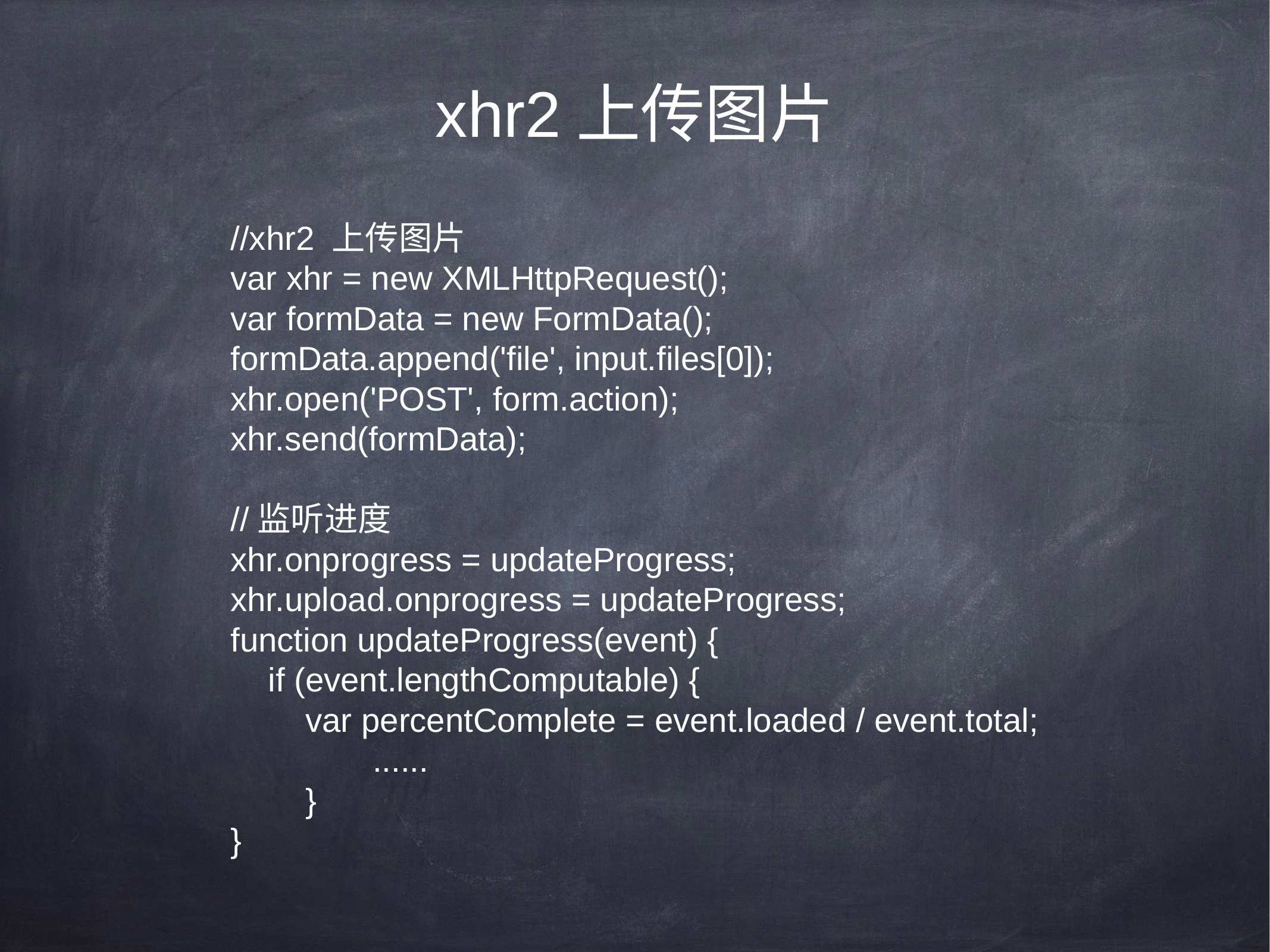

# xhr2上传图片
//xhr2 上传图片
var xhr = new XMLHttpRequest();
var formData = new FormData();
formData.append('file', input.files[0]);
xhr.open('POST', form.action);
xhr.send(formData);

//监听进度
xhr.onprogress = updateProgress;
xhr.upload.onprogress = updateProgress;
function updateProgress(event) {
    if (event.lengthComputable) {
        var percentComplete = event.loaded / event.total;
　　　　......
　　}
}